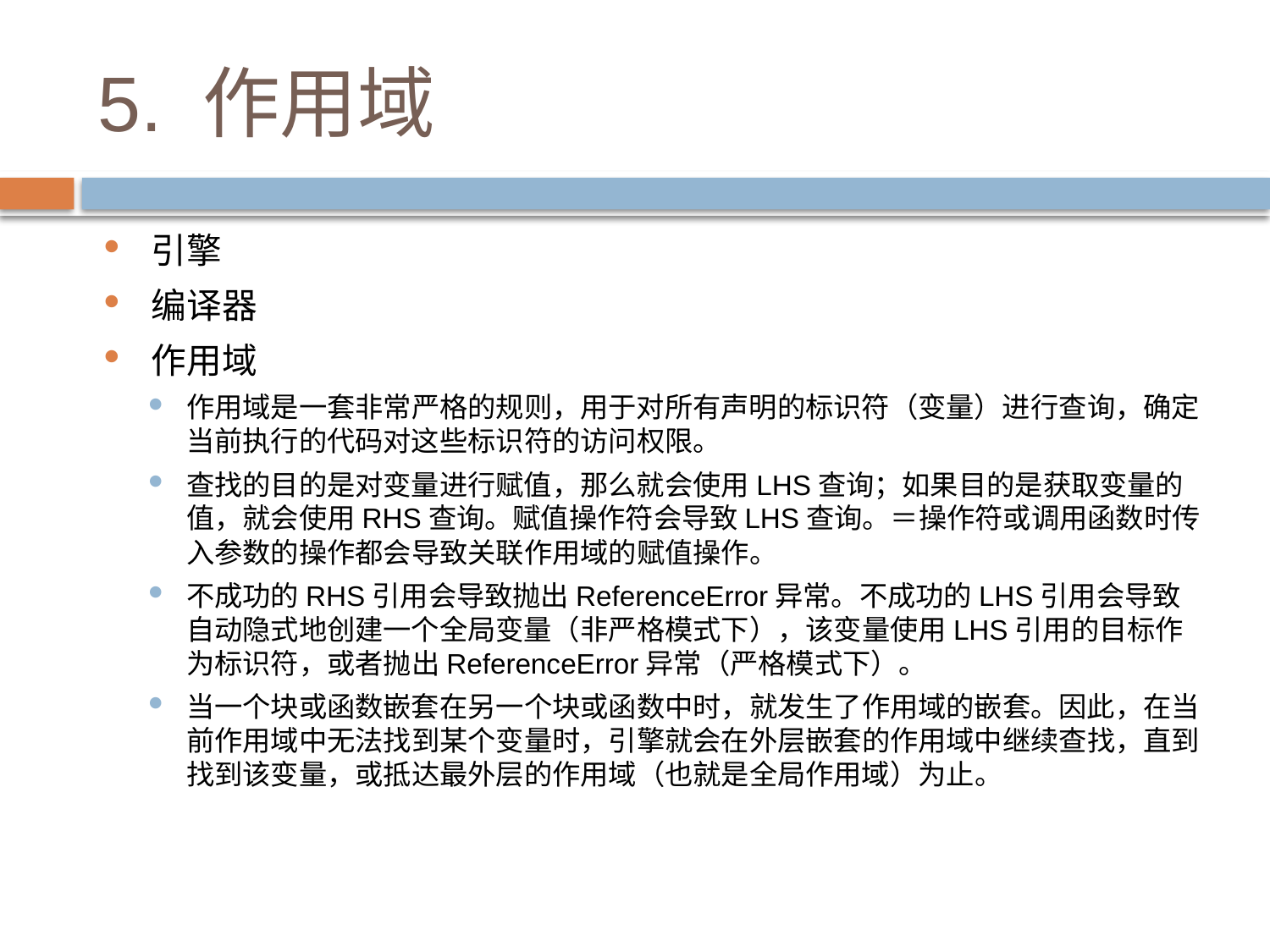

# 5. 作用域
引擎
编译器
作用域
作用域是一套非常严格的规则，用于对所有声明的标识符（变量）进行查询，确定当前执行的代码对这些标识符的访问权限。
查找的目的是对变量进行赋值，那么就会使用LHS查询；如果目的是获取变量的值，就会使用RHS查询。赋值操作符会导致LHS查询。＝操作符或调用函数时传入参数的操作都会导致关联作用域的赋值操作。
不成功的RHS引用会导致抛出ReferenceError异常。不成功的LHS引用会导致自动隐式地创建一个全局变量（非严格模式下），该变量使用LHS引用的目标作为标识符，或者抛出ReferenceError异常（严格模式下）。
当一个块或函数嵌套在另一个块或函数中时，就发生了作用域的嵌套。因此，在当前作用域中无法找到某个变量时，引擎就会在外层嵌套的作用域中继续查找，直到找到该变量，或抵达最外层的作用域（也就是全局作用域）为止。